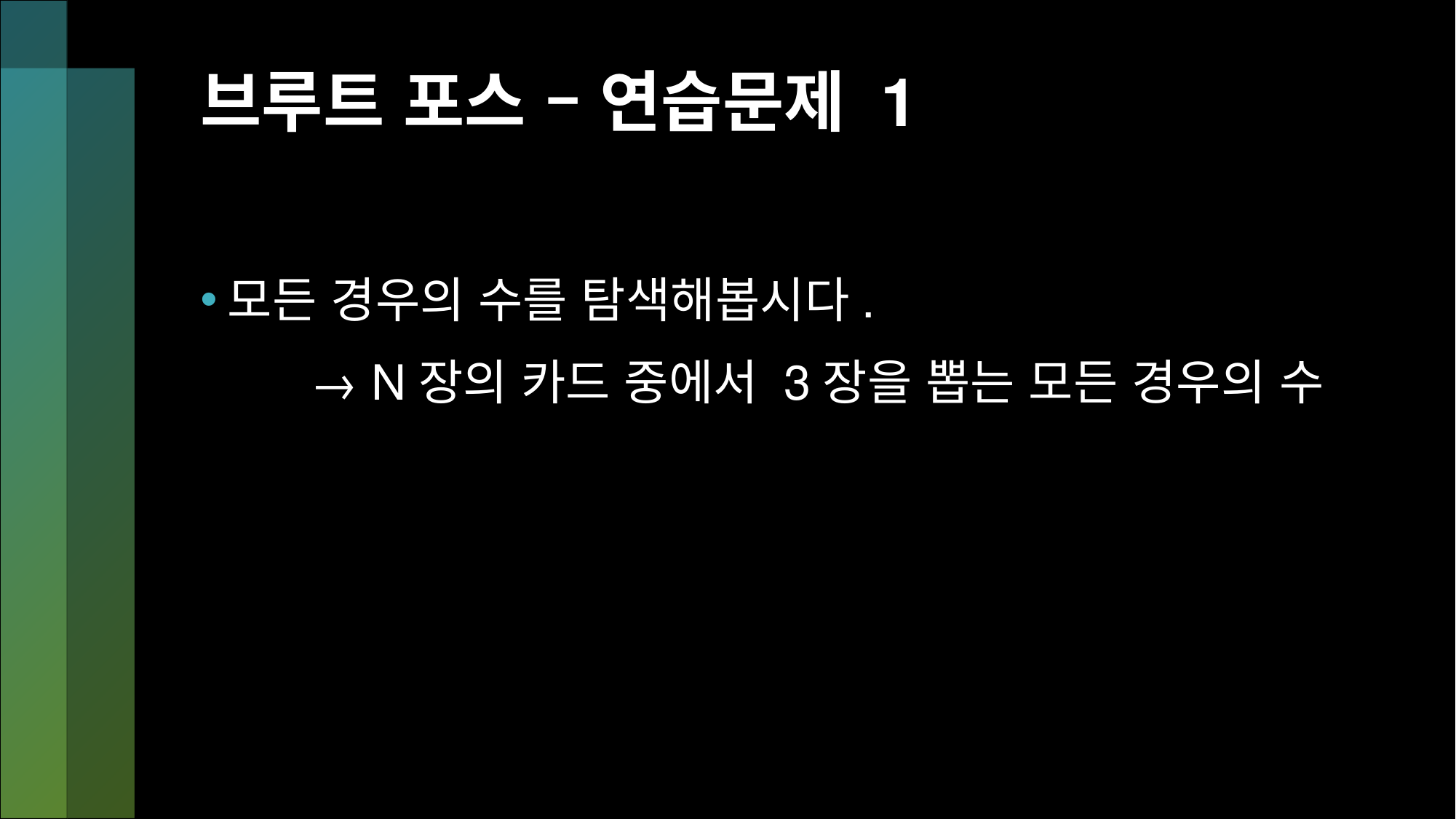

# 브루트 포스 – 연습문제 1
모든 경우의 수를 탐색해봅시다.
	→ N장의 카드 중에서 3장을 뽑는 모든 경우의 수